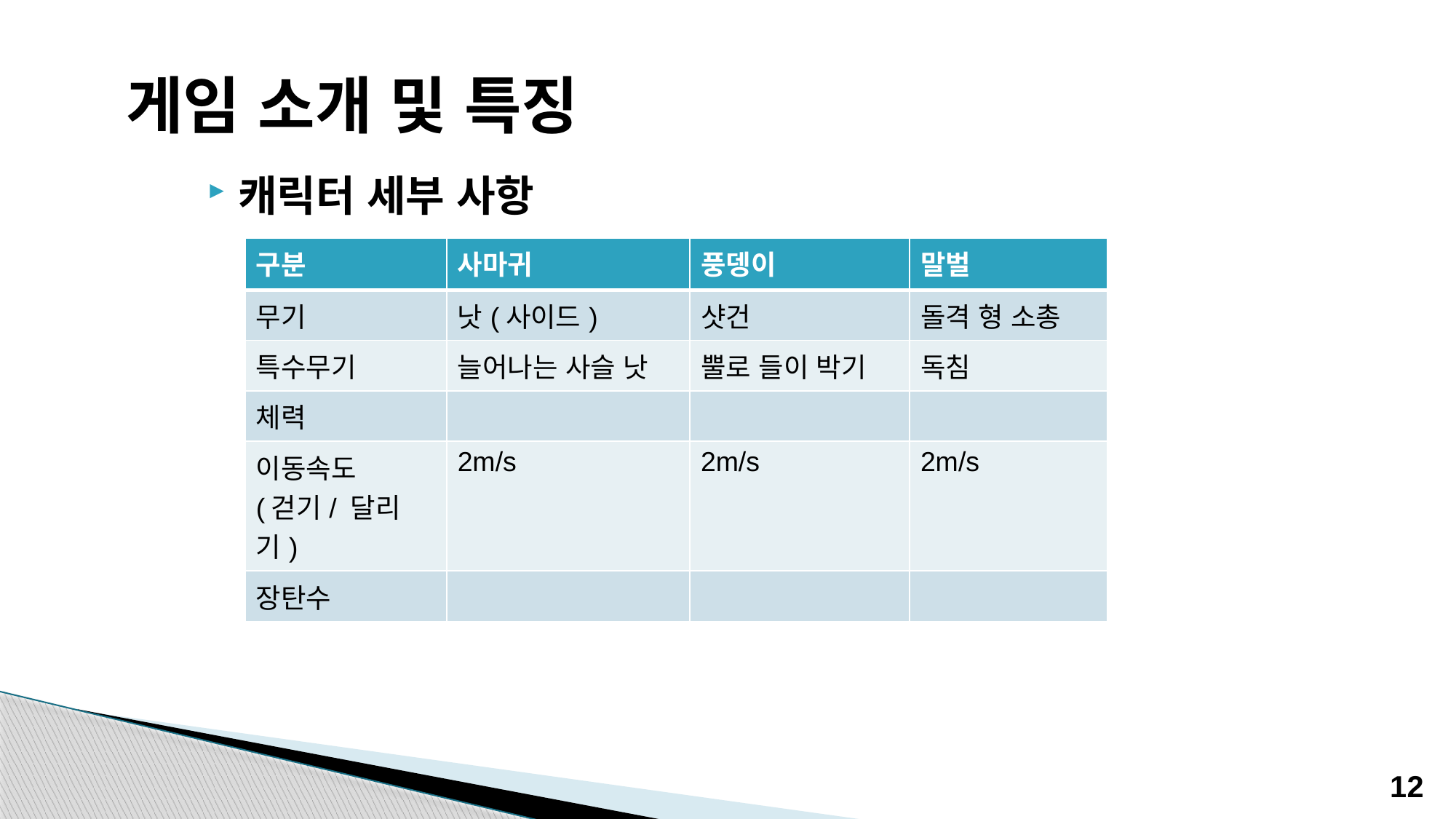

# 게임 소개 및 특징
캐릭터 세부 사항

| 구분 | 사마귀 | 풍뎅이 | 말벌 |
| --- | --- | --- | --- |
| 무기 | 낫(사이드) | 샷건 | 돌격 형 소총 |
| 특수무기 | 늘어나는 사슬 낫 | 뿔로 들이 박기 | 독침 |
| 체력 |  |  |  |
| 이동속도 (걷기/ 달리기) | 2m/s | 2m/s | 2m/s |
| 장탄수 |  |  |  |
12